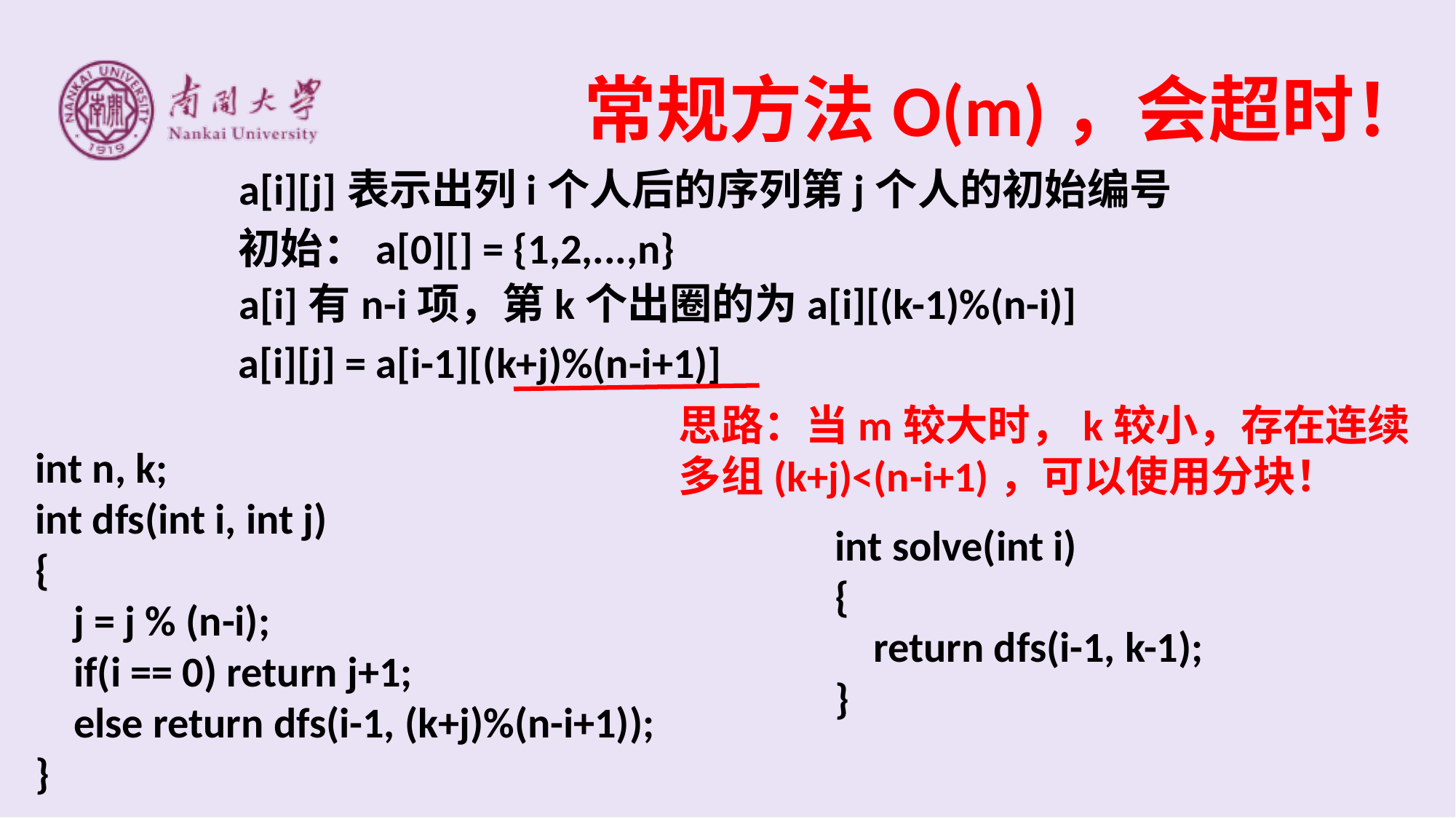

常规方法O(m)，会超时！
a[i][j]表示出列i个人后的序列第j个人的初始编号
初始：a[0][] = {1,2,...,n}
a[i]有n-i项，第k个出圈的为a[i][(k-1)%(n-i)]
a[i][j] = a[i-1][(k+j)%(n-i+1)]
思路：当m较大时，k较小，存在连续多组(k+j)<(n-i+1)，可以使用分块！
int n, k;
int dfs(int i, int j)
{
    j = j % (n-i);
    if(i == 0) return j+1;
    else return dfs(i-1, (k+j)%(n-i+1));
}
int solve(int i)
{
    return dfs(i-1, k-1);
}